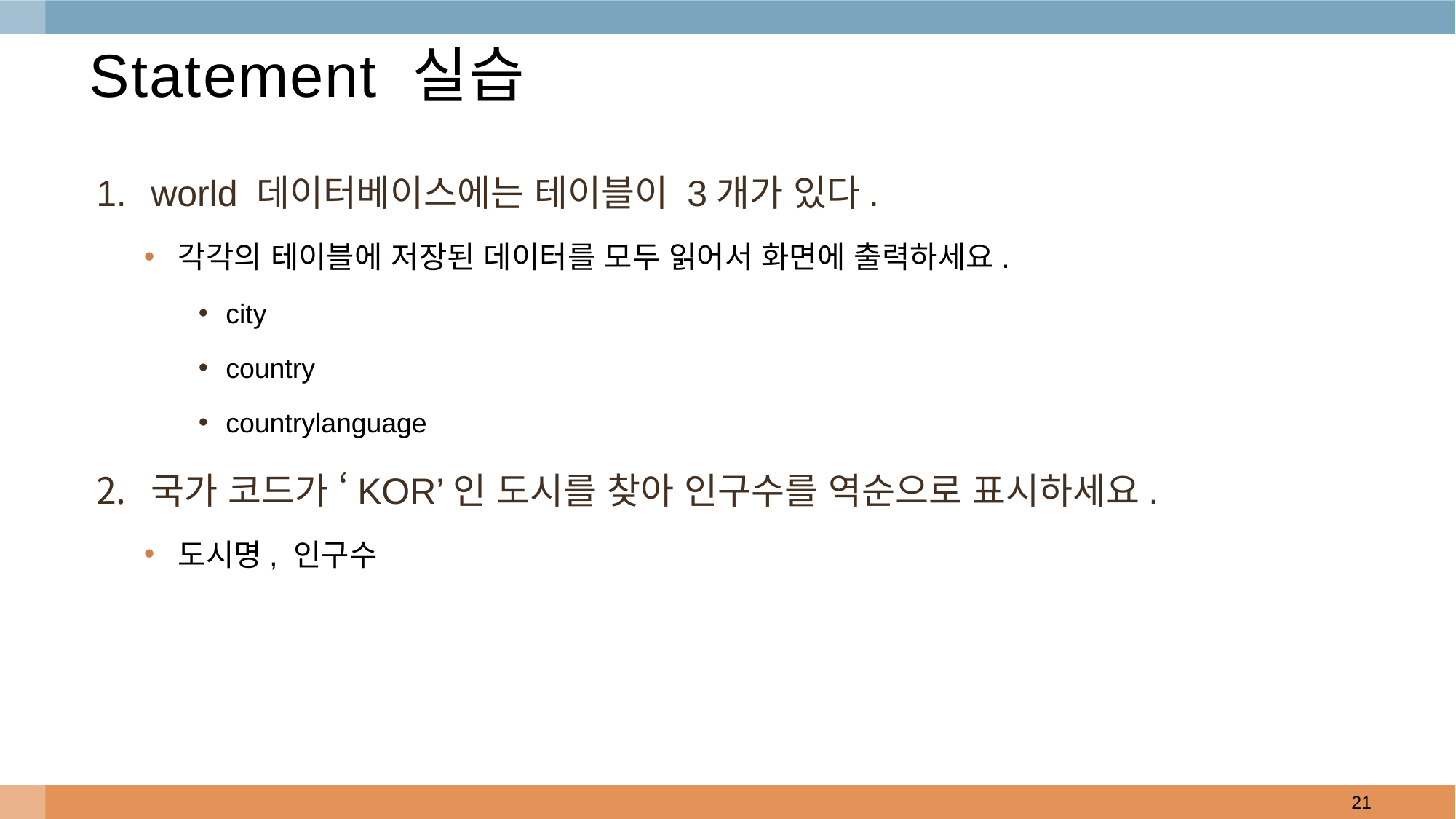

# Statement 실습
world 데이터베이스에는 테이블이 3개가 있다.
각각의 테이블에 저장된 데이터를 모두 읽어서 화면에 출력하세요.
city
country
countrylanguage
국가 코드가 ‘KOR’인 도시를 찾아 인구수를 역순으로 표시하세요.
도시명, 인구수
21